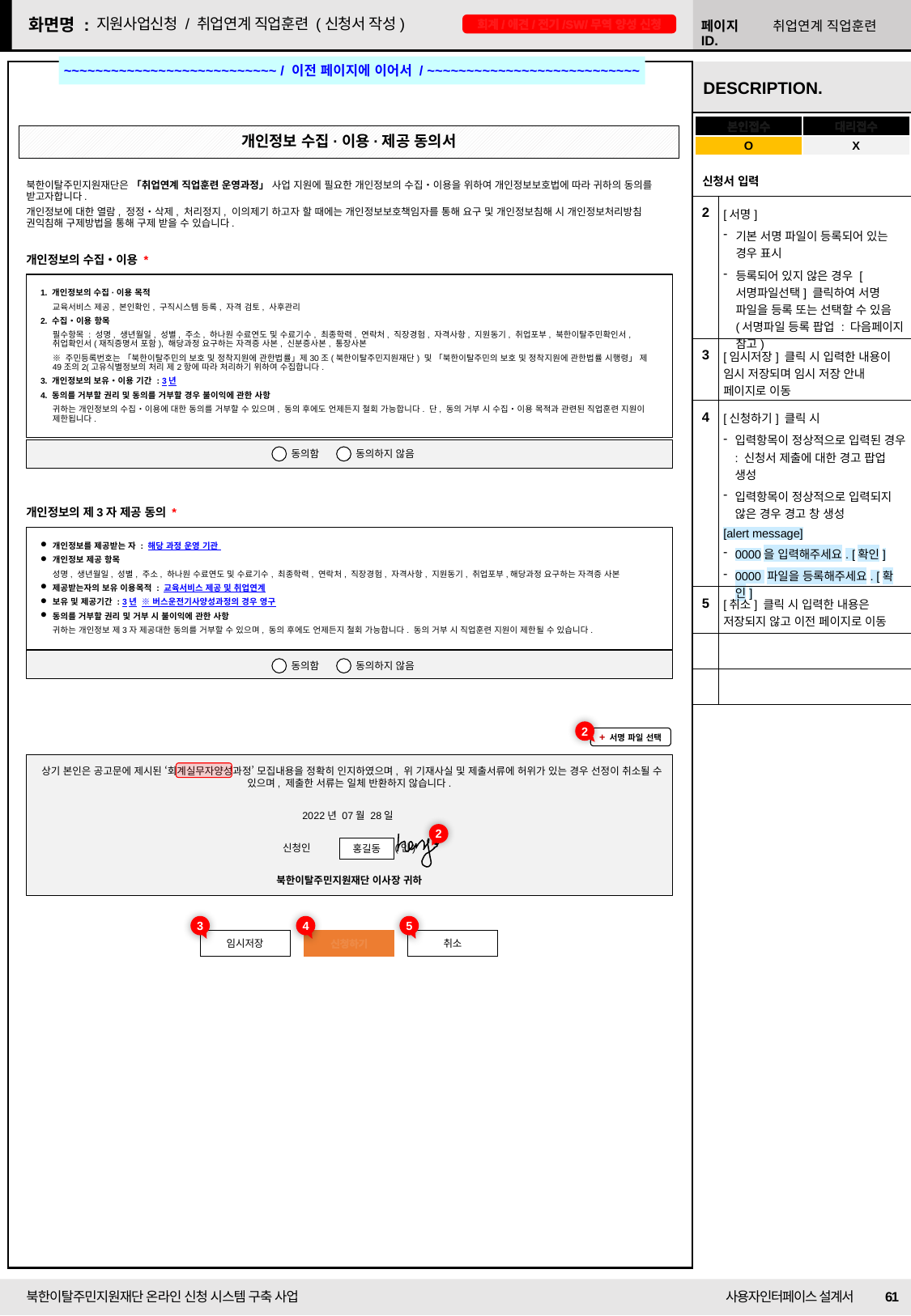

지원사업신청 / 취업연계 직업훈련 (신청서 작성)
취업연계 직업훈련
회계/애견/전기/SW/무역 양성 신청
~~~~~~~~~~~~~~~~~~~~~~~~~~~ / 이전 페이지에 이어서 / ~~~~~~~~~~~~~~~~~~~~~~~~~~~
| 본인접수 | 대리접수 |
| --- | --- |
| O | X |
개인정보 수집·이용·제공 동의서
| 신청서 입력 |  |
| --- | --- |
| 2 | [서명] 기본 서명 파일이 등록되어 있는 경우 표시 등록되어 있지 않은 경우 [서명파일선택] 클릭하여 서명 파일을 등록 또는 선택할 수 있음 (서명파일 등록 팝업 : 다음페이지 참고) |
| 3 | [임시저장] 클릭 시 입력한 내용이 임시 저장되며 임시 저장 안내 페이지로 이동 |
| 4 | [신청하기] 클릭 시 입력항목이 정상적으로 입력된 경우 : 신청서 제출에 대한 경고 팝업 생성 입력항목이 정상적으로 입력되지 않은 경우 경고 창 생성 [alert message] 0000을 입력해주세요. [확인] 0000 파일을 등록해주세요. [확인] |
| 5 | [취소] 클릭 시 입력한 내용은 저장되지 않고 이전 페이지로 이동 |
|  |  |
|  |  |
북한이탈주민지원재단은 「취업연계 직업훈련 운영과정」 사업 지원에 필요한 개인정보의 수집‧이용을 위하여 개인정보보호법에 따라 귀하의 동의를 받고자합니다.
개인정보에 대한 열람, 정정‧삭제, 처리정지, 이의제기 하고자 할 때에는 개인정보보호책임자를 통해 요구 및 개인정보침해 시 개인정보처리방침 권익침해 구제방법을 통해 구제 받을 수 있습니다.
개인정보의 수집‧이용 *
1. 개인정보의 수집·이용 목적
교육서비스 제공, 본인확인, 구직시스템 등록, 자격 검토, 사후관리
2. 수집‧이용 항목
필수항목 : 성명, 생년월일, 성별, 주소, 하나원 수료연도 및 수료기수, 최종학력, 연락처, 직장경험, 자격사항, 지원동기, 취업포부, 북한이탈주민확인서, 취업확인서(재직증명서 포함), 해당과정 요구하는 자격증 사본, 신분증사본, 통장사본
※ 주민등록번호는 「북한이탈주민의 보호 및 정착지원에 관한법률」제30조(북한이탈주민지원재단) 및 「북한이탈주민의 보호 및 정착지원에 관한법률 시행령」 제49조의2(고유식별정보의 처리 제2항에 따라 처리하기 위하여 수집합니다.
3. 개인정보의 보유‧이용 기간 : 3년
4. 동의를 거부할 권리 및 동의를 거부할 경우 불이익에 관한 사항
귀하는 개인정보의 수집‧이용에 대한 동의를 거부할 수 있으며, 동의 후에도 언제든지 철회 가능합니다. 단, 동의 거부 시 수집‧이용 목적과 관련된 직업훈련 지원이 제한됩니다.

동의함

동의하지 않음

개인정보의 제3자 제공 동의 *
개인정보를 제공받는 자 : 해당 과정 운영 기관
개인정보 제공 항목
성명, 생년월일, 성별, 주소, 하나원 수료연도 및 수료기수, 최종학력, 연락처, 직장경험, 자격사항, 지원동기, 취업포부,해당과정 요구하는 자격증 사본
제공받는자의 보유 이용목적 : 교육서비스 제공 및 취업연계
보유 및 제공기간 : 3년  ※ 버스운전기사양성과정의 경우 영구
동의를 거부할 권리 및 거부 시 불이익에 관한 사항
귀하는 개인정보 제3자 제공대한 동의를 거부할 수 있으며, 동의 후에도 언제든지 철회 가능합니다. 동의 거부 시 직업훈련 지원이 제한될 수 있습니다.

동의함

동의하지 않음

2
+ 서명 파일 선택
 상기 본인은 공고문에 제시된 ‘회계실무자양성과정’ 모집내용을 정확히 인지하였으며, 위 기재사실 및 제출서류에 허위가 있는 경우 선정이 취소될 수 있으며, 제출한 서류는 일체 반환하지 않습니다.
2022년 07월 28일
신청인             홍길동      (인)
북한이탈주민지원재단 이사장 귀하
2

홍길동
3
4
5
임시저장
신청하기
취소
61